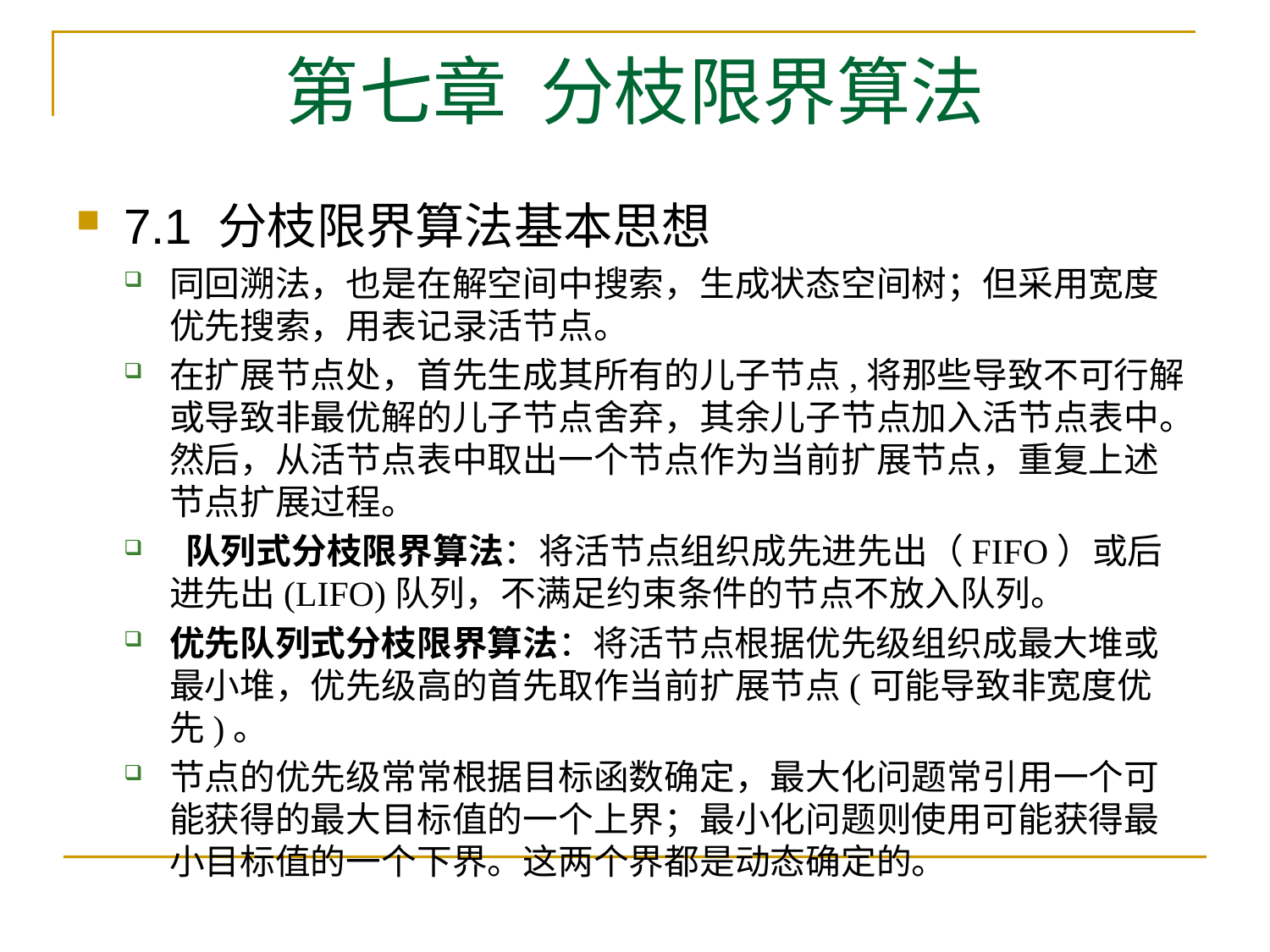

# 第七章  分枝限界算法
7.1 分枝限界算法基本思想
同回溯法，也是在解空间中搜索，生成状态空间树；但采用宽度优先搜索，用表记录活节点。
在扩展节点处，首先生成其所有的儿子节点,将那些导致不可行解或导致非最优解的儿子节点舍弃，其余儿子节点加入活节点表中。然后，从活节点表中取出一个节点作为当前扩展节点，重复上述节点扩展过程。
 队列式分枝限界算法：将活节点组织成先进先出（FIFO）或后进先出(LIFO)队列，不满足约束条件的节点不放入队列。
优先队列式分枝限界算法：将活节点根据优先级组织成最大堆或最小堆，优先级高的首先取作当前扩展节点(可能导致非宽度优先)。
节点的优先级常常根据目标函数确定，最大化问题常引用一个可能获得的最大目标值的一个上界；最小化问题则使用可能获得最小目标值的一个下界。这两个界都是动态确定的。